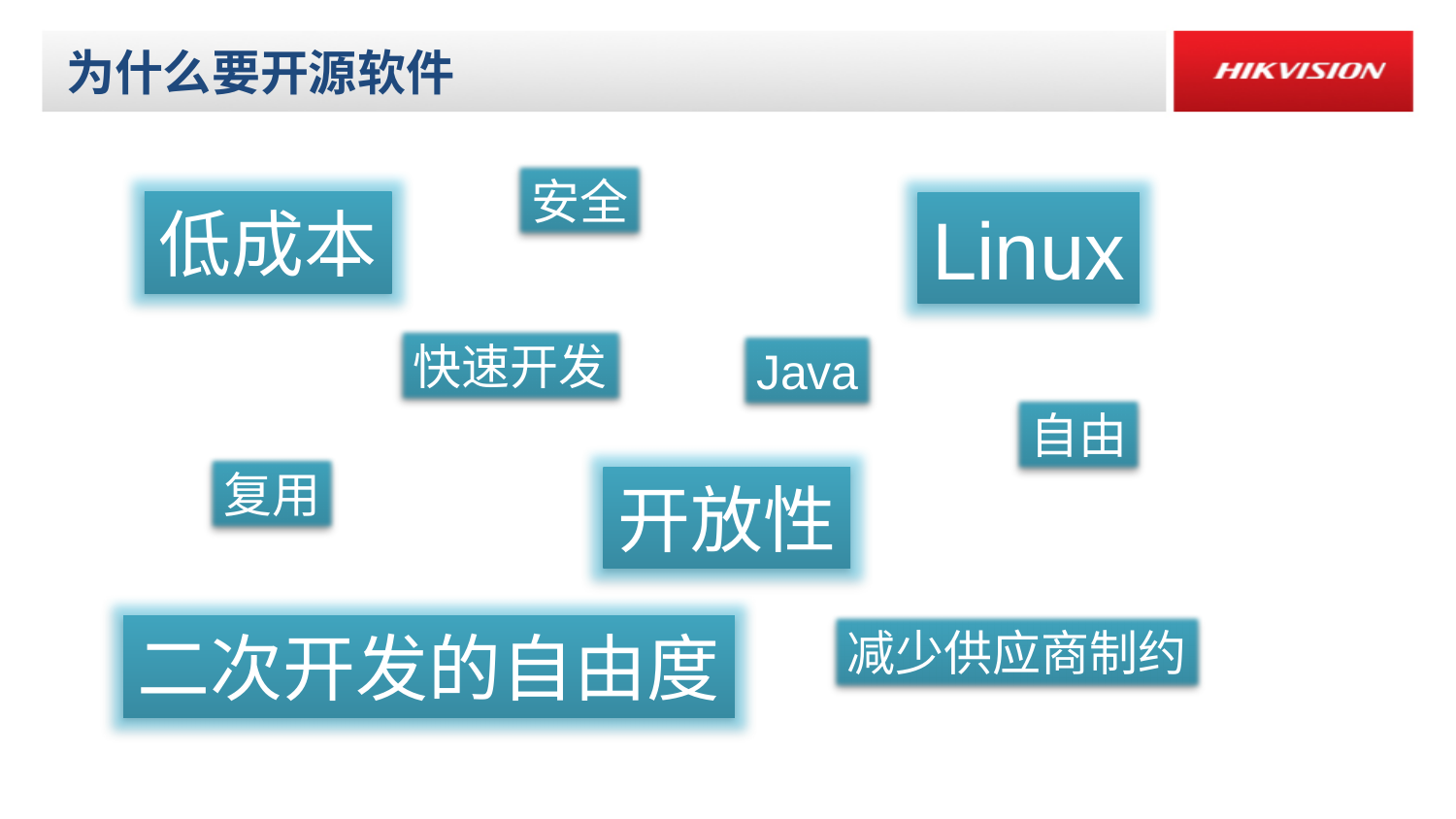

# 为什么要开源软件
安全
低成本
Linux
快速开发
Java
自由
复用
开放性
二次开发的自由度
减少供应商制约